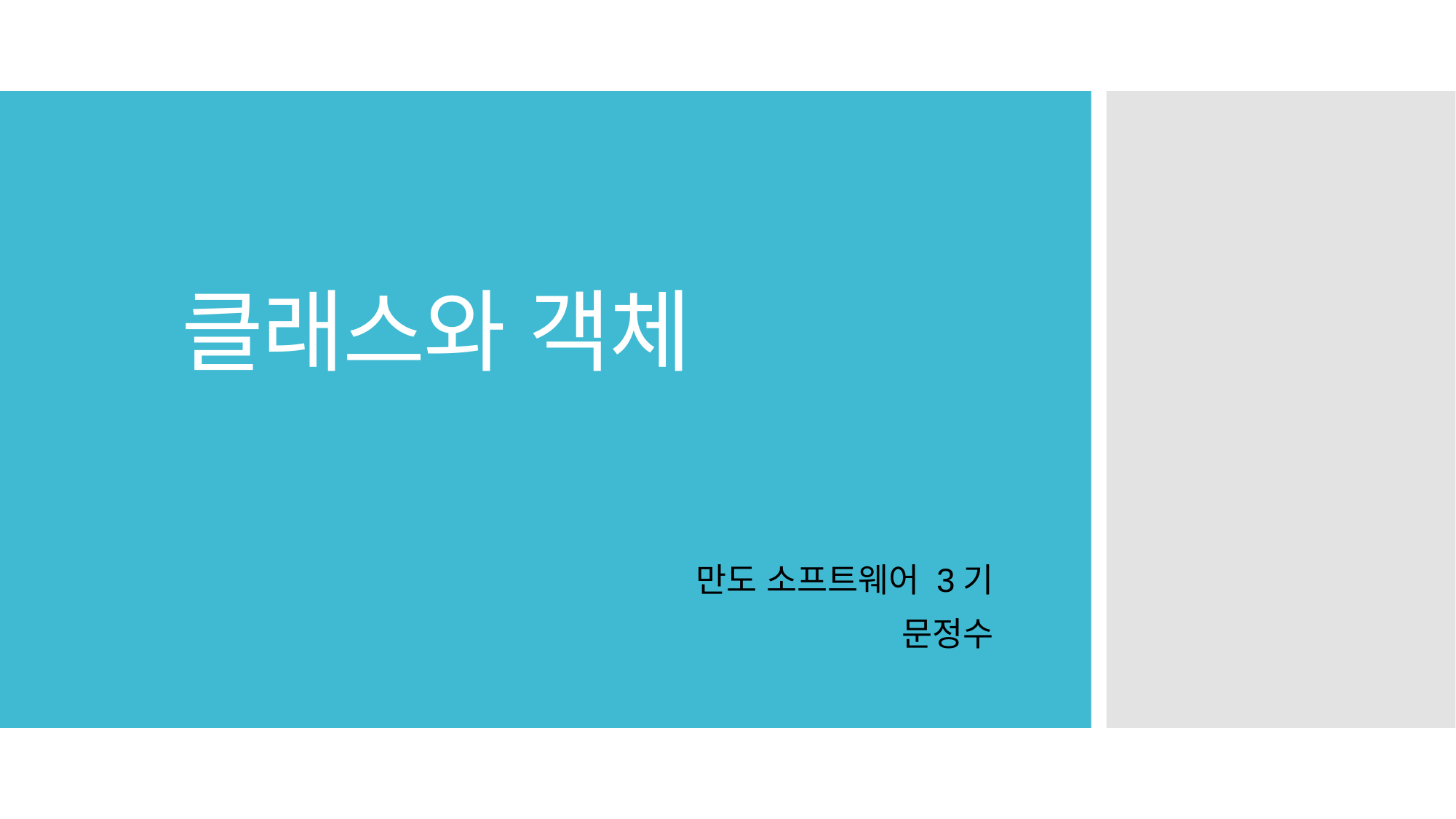

# 클래스와 객체
만도 소프트웨어 3기
문정수